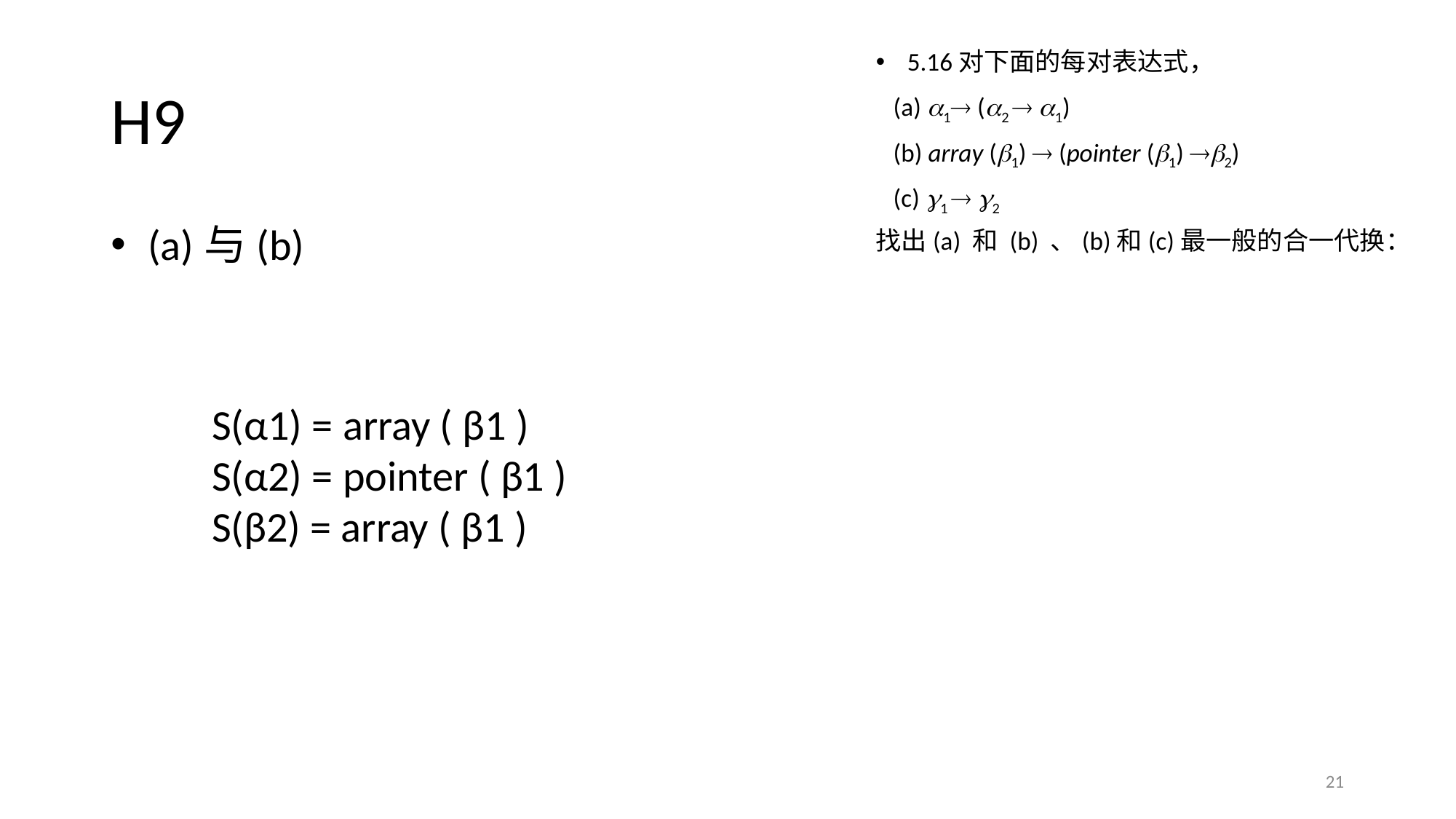

# H9
 5.16对下面的每对表达式，
   (a) α1→ (α2 → α1)
   (b) array (β1) → (pointer (β1) →β2)
   (c) γ1 → γ2
找出(a) 和 (b) 、(b)和(c)最一般的合一代换：
 (a)与(b)
S(α1) = array ( β1 )
S(α2) = pointer ( β1 )
S(β2) = array ( β1 )
21